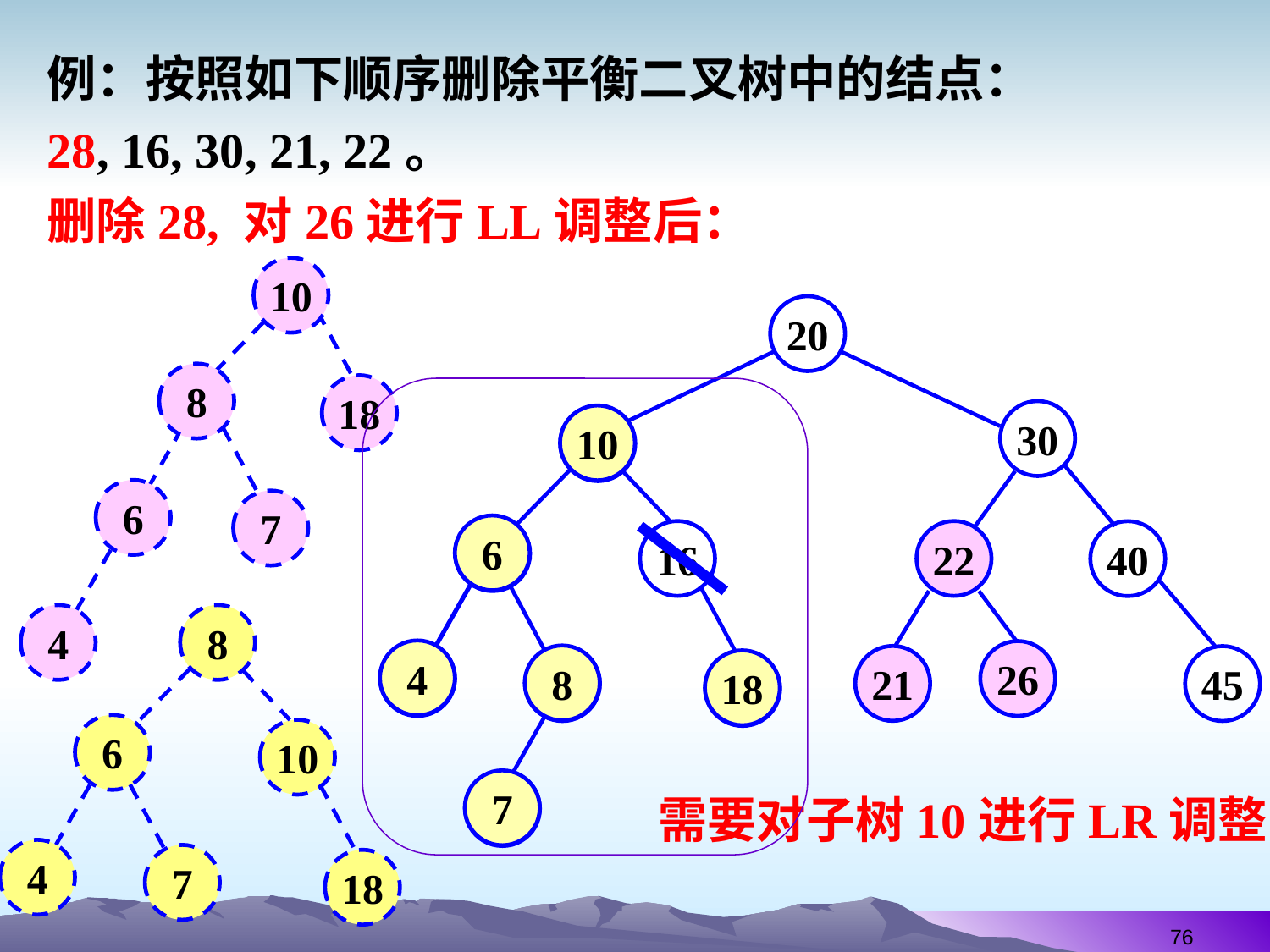

例：按照如下顺序删除平衡二叉树中的结点：
28, 16, 30, 21, 22。
删除28, 对26进行LL调整后：
10

8
18

6
7

4
20

30
10
10

6
6
16
22
40

8

6
10

4
7
18
4
4
26
8
21
8
45
18
18

7
7
需要对子树10进行LR调整
76